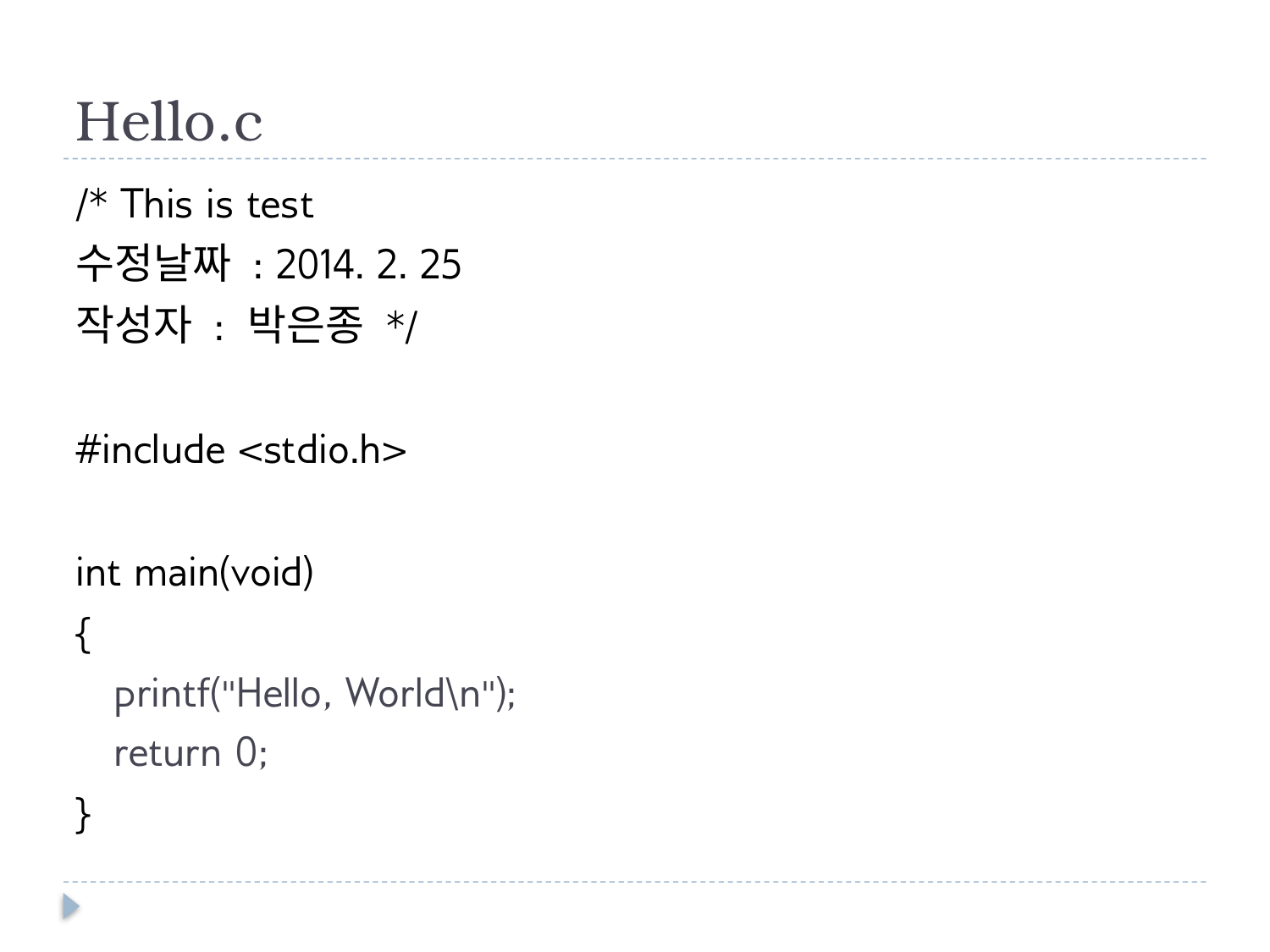

# Hello.c
/* This is test
수정날짜 : 2014. 2. 25
작성자 : 박은종 */

#include <stdio.h>

int main(void)
{
printf("Hello, World\n");
return 0;
}